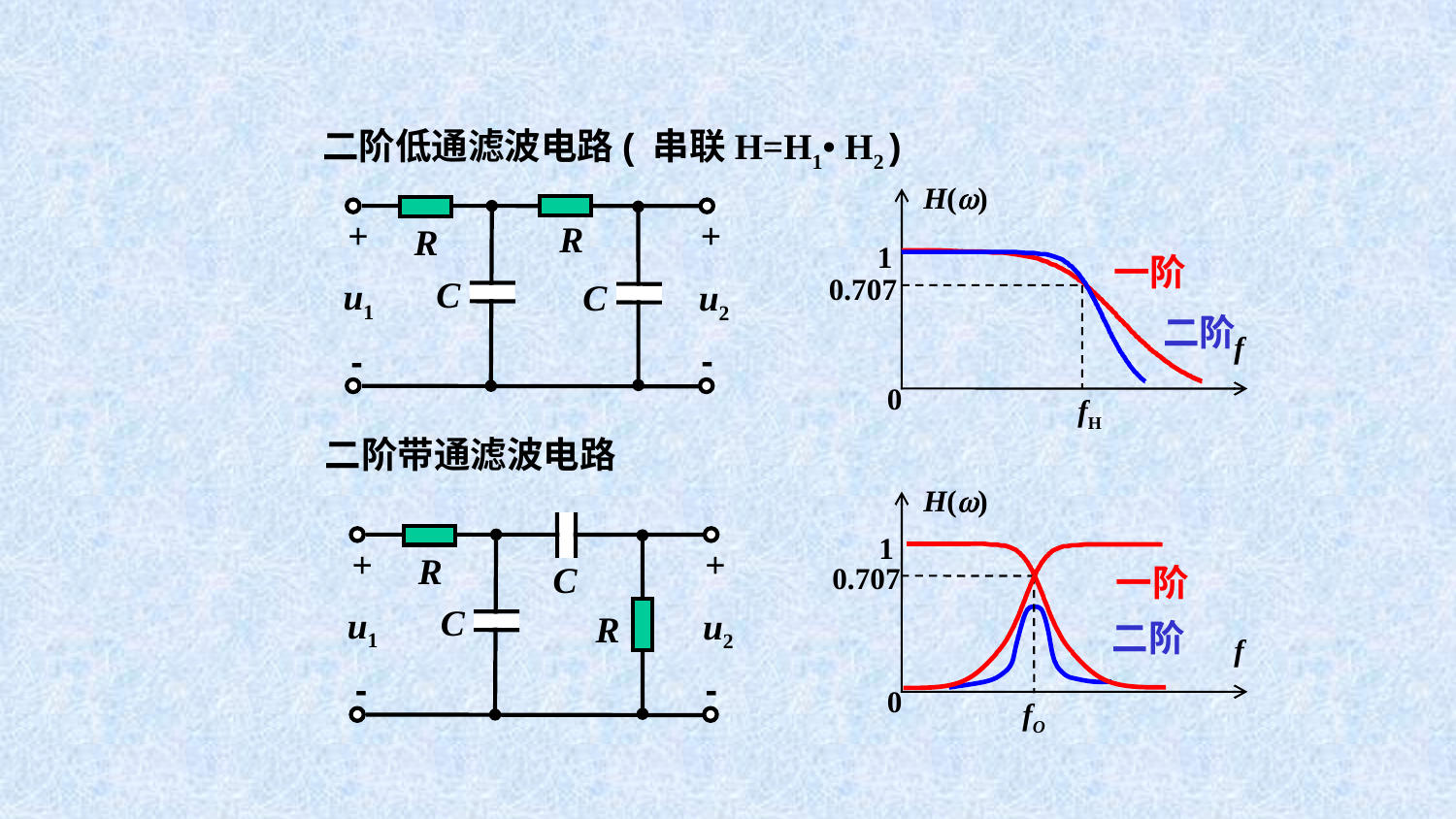

二阶低通滤波电路( 串联H=H1• H2 )
H(ω)

f
0

+

+

R
R
C
u1
C
u2

-
-

1
一阶

0.707

二阶
fH
二阶带通滤波电路
H(ω)

f
0

1

0.707

fO

+

+

R
C
C
u1
u2

R

-
-

一阶

二阶